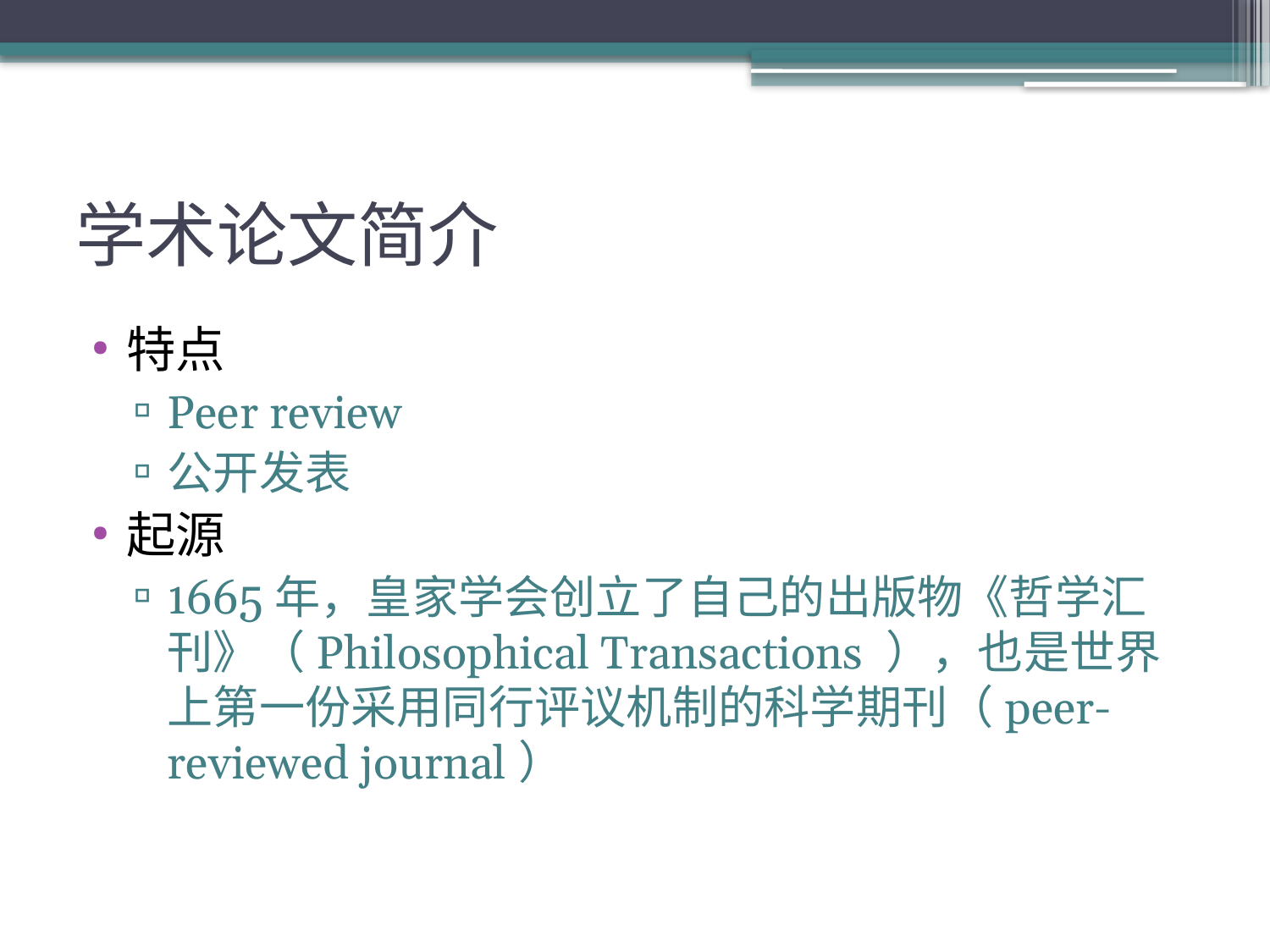

# 学术论文简介
特点
Peer review
公开发表
起源
1665年，皇家学会创立了自己的出版物《哲学汇刊》（Philosophical Transactions ），也是世界上第一份采用同行评议机制的科学期刊（peer-reviewed journal）